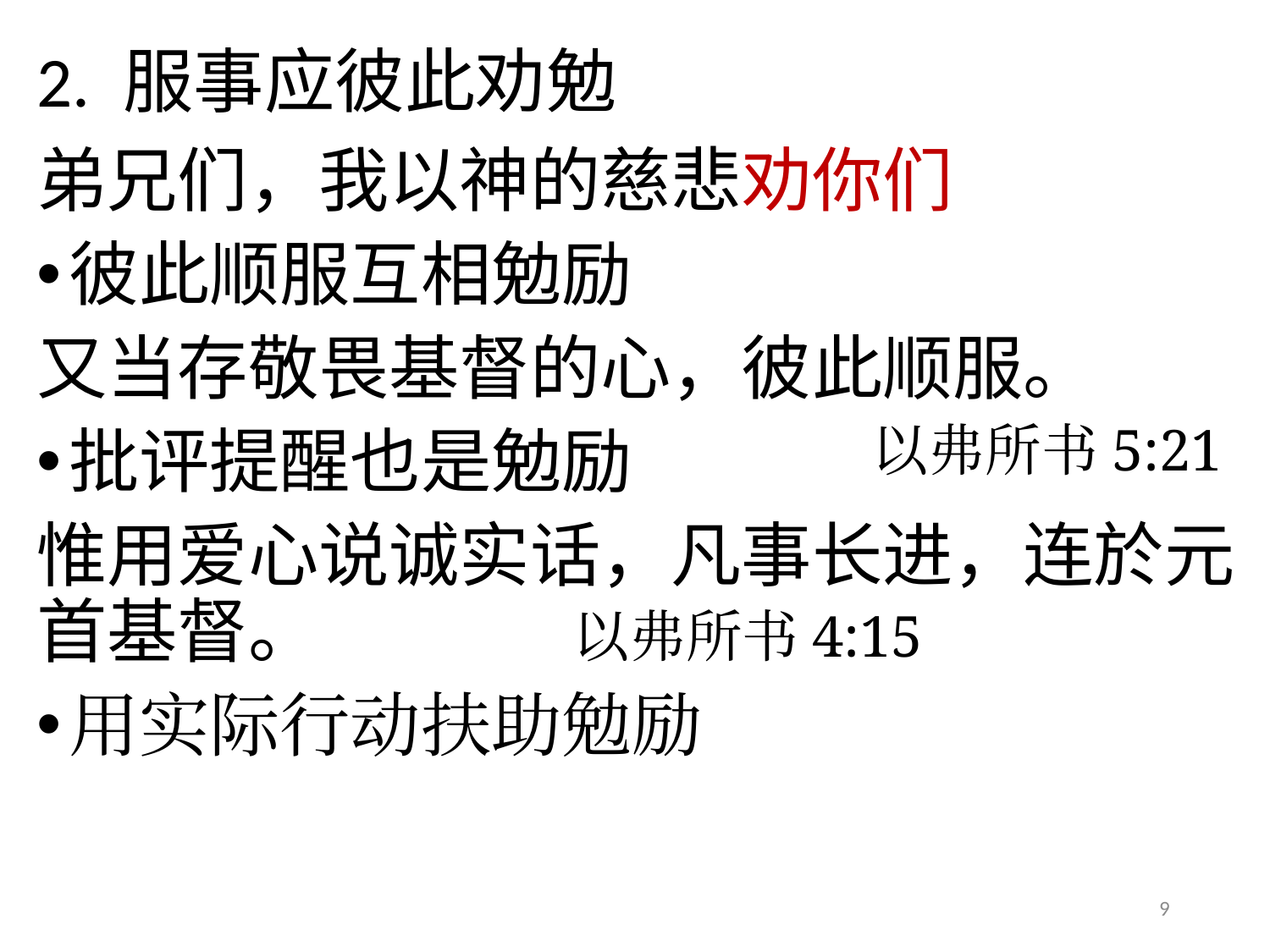

# 2. 服事应彼此劝勉
弟兄们，我以神的慈悲劝你们
彼此顺服互相勉励
又当存敬畏基督的心，彼此顺服。
批评提醒也是勉励
惟用爱心说诚实话，凡事长进，连於元首基督。                以弗所书4:15
用实际行动扶助勉励

以弗所书5:21
9